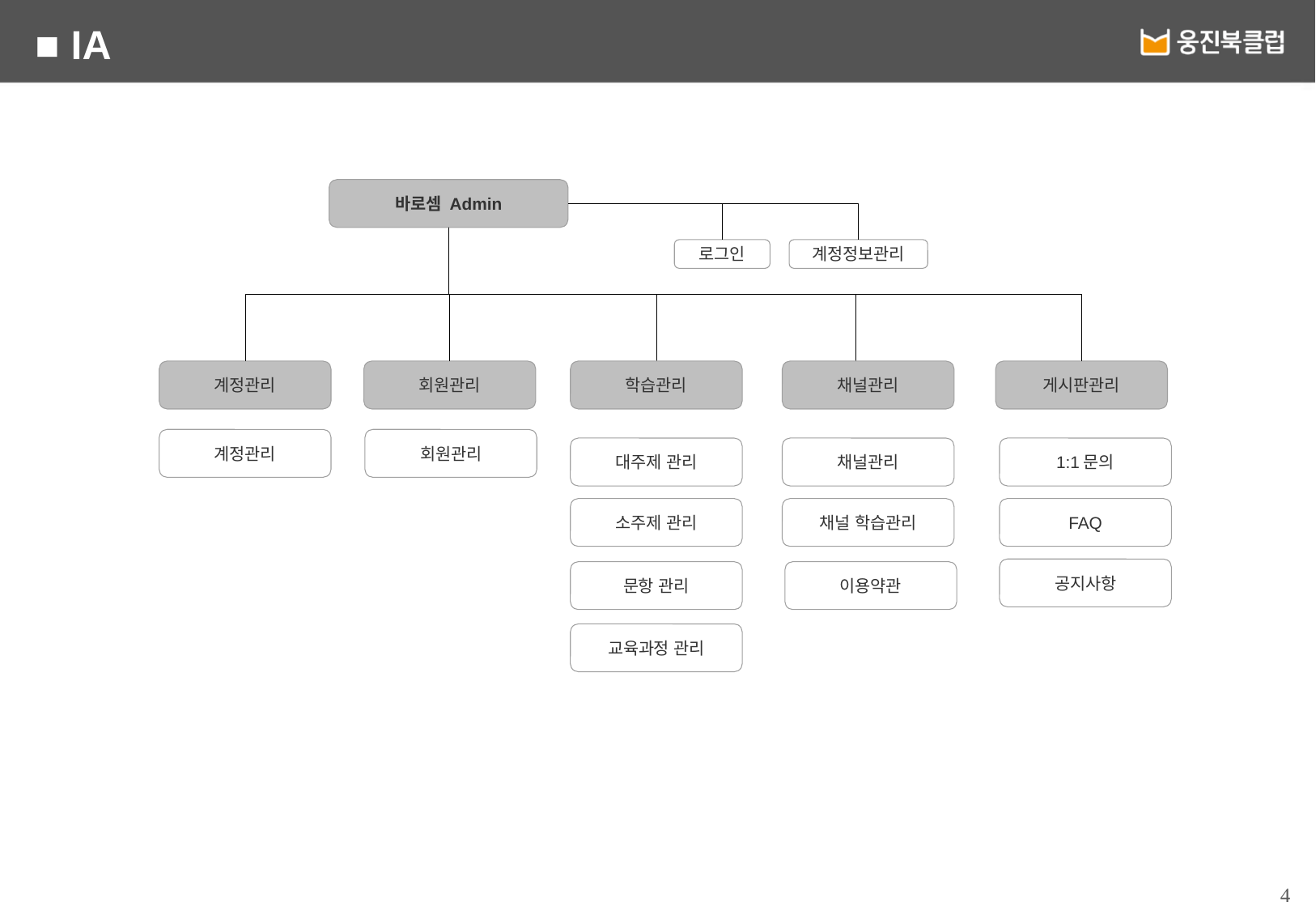

■ IA
바로셈 Admin
로그인
계정정보관리
계정관리
회원관리
학습관리
채널관리
게시판관리
계정관리
회원관리
대주제 관리
채널관리
1:1문의
소주제 관리
채널 학습관리
FAQ
공지사항
문항 관리
이용약관
교육과정 관리
4